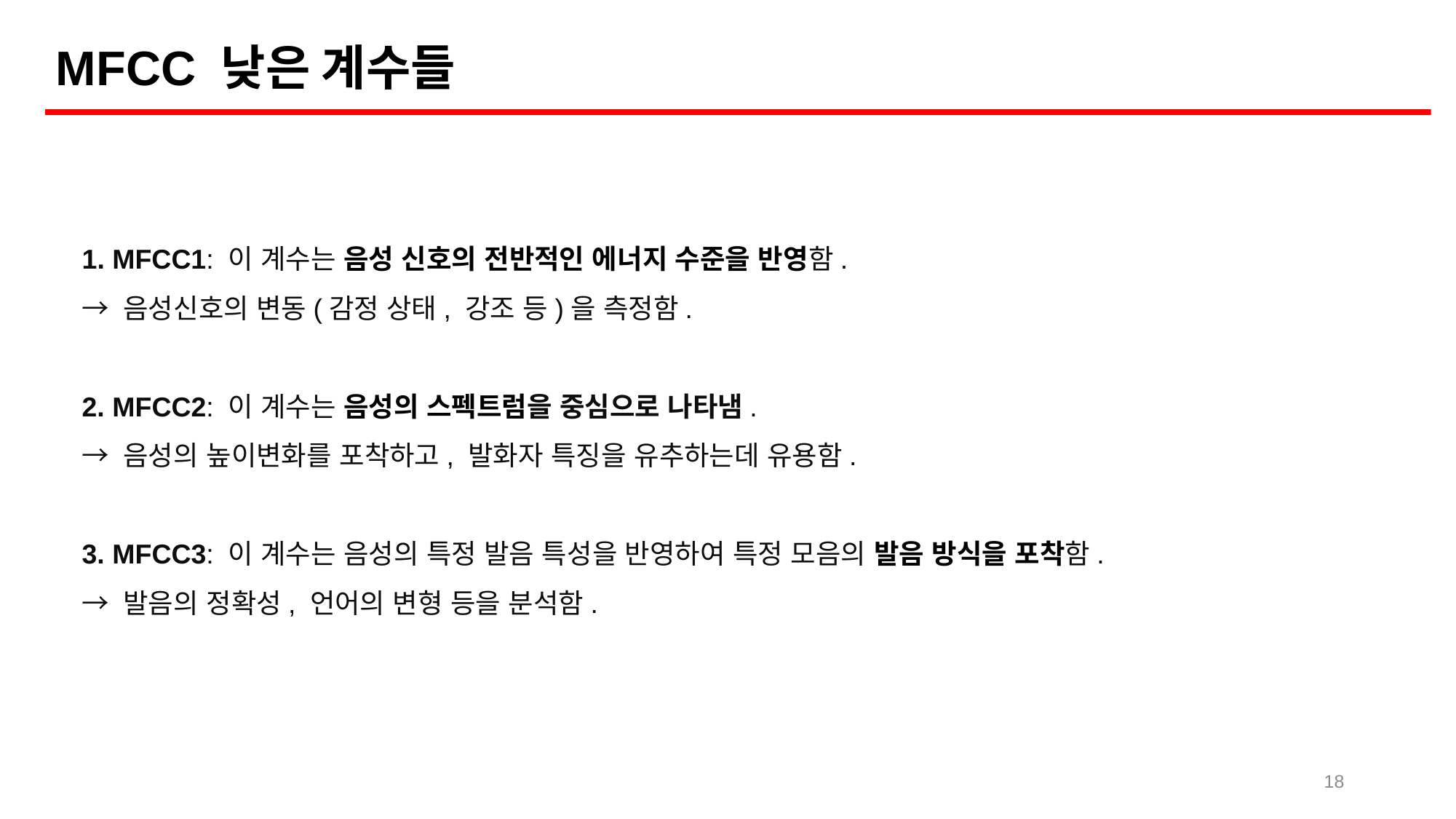

MFCC 낮은 계수들

 MFCC1: 이 계수는 음성 신호의 전반적인 에너지 수준을 반영함.
→ 음성신호의 변동(감정 상태, 강조 등)을 측정함.

2. MFCC2: 이 계수는 음성의 스펙트럼을 중심으로 나타냄.
→ 음성의 높이변화를 포착하고, 발화자 특징을 유추하는데 유용함.

3. MFCC3: 이 계수는 음성의 특정 발음 특성을 반영하여 특정 모음의 발음 방식을 포착함.
→ 발음의 정확성, 언어의 변형 등을 분석함.
18